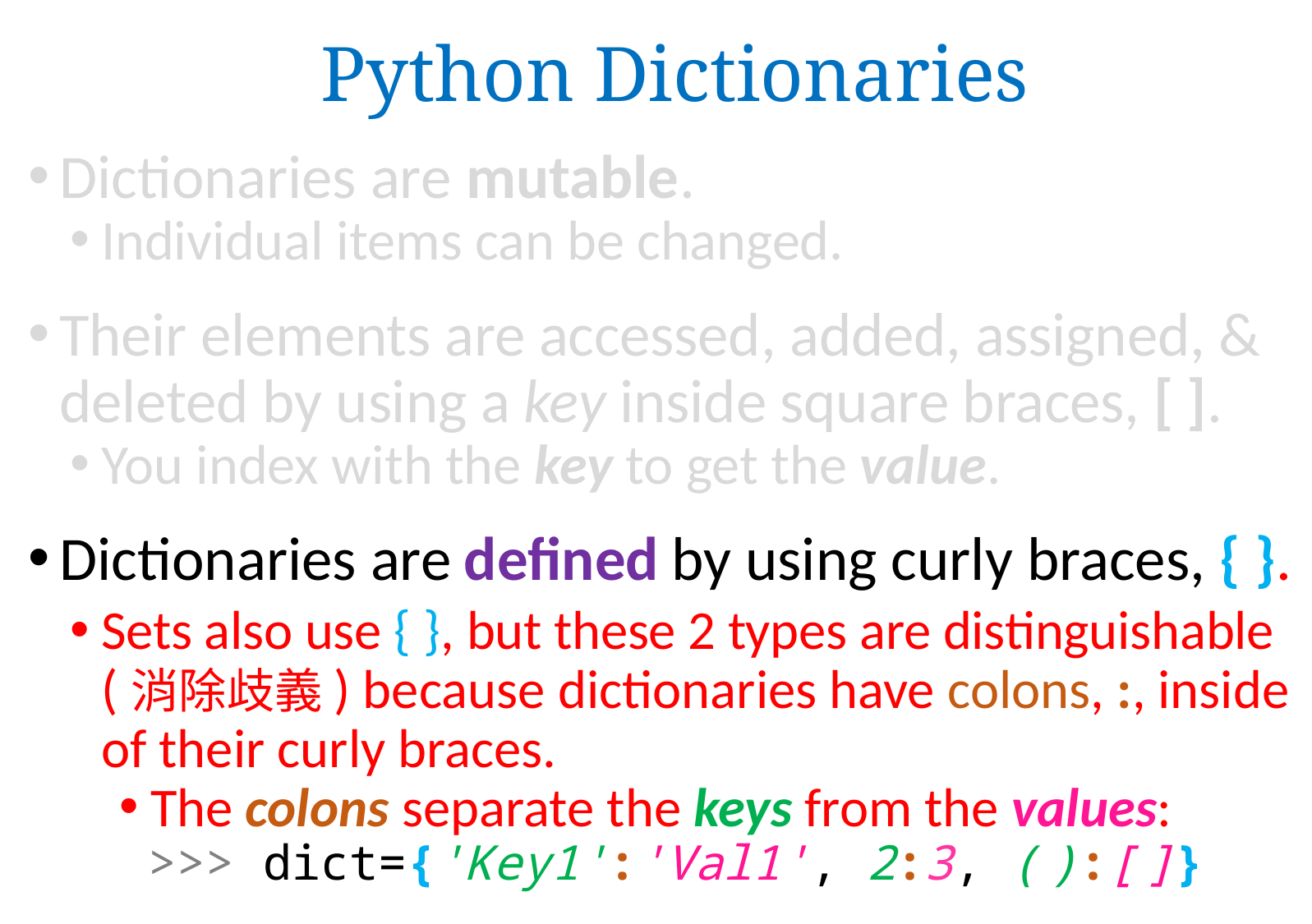

Python Dictionaries
Dictionaries are mutable.
Individual items can be changed.
Their elements are accessed, added, assigned, & deleted by using a key inside square braces, [ ].
You index with the key to get the value.
Dictionaries are defined by using curly braces, { }.
Sets also use { }, but these 2 types are distinguishable (消除歧義) because dictionaries have colons, :, inside of their curly braces.
The colons separate the keys from the values:
 >>> dict={'Key1':'Val1', 2:3, ( ):[ ]}